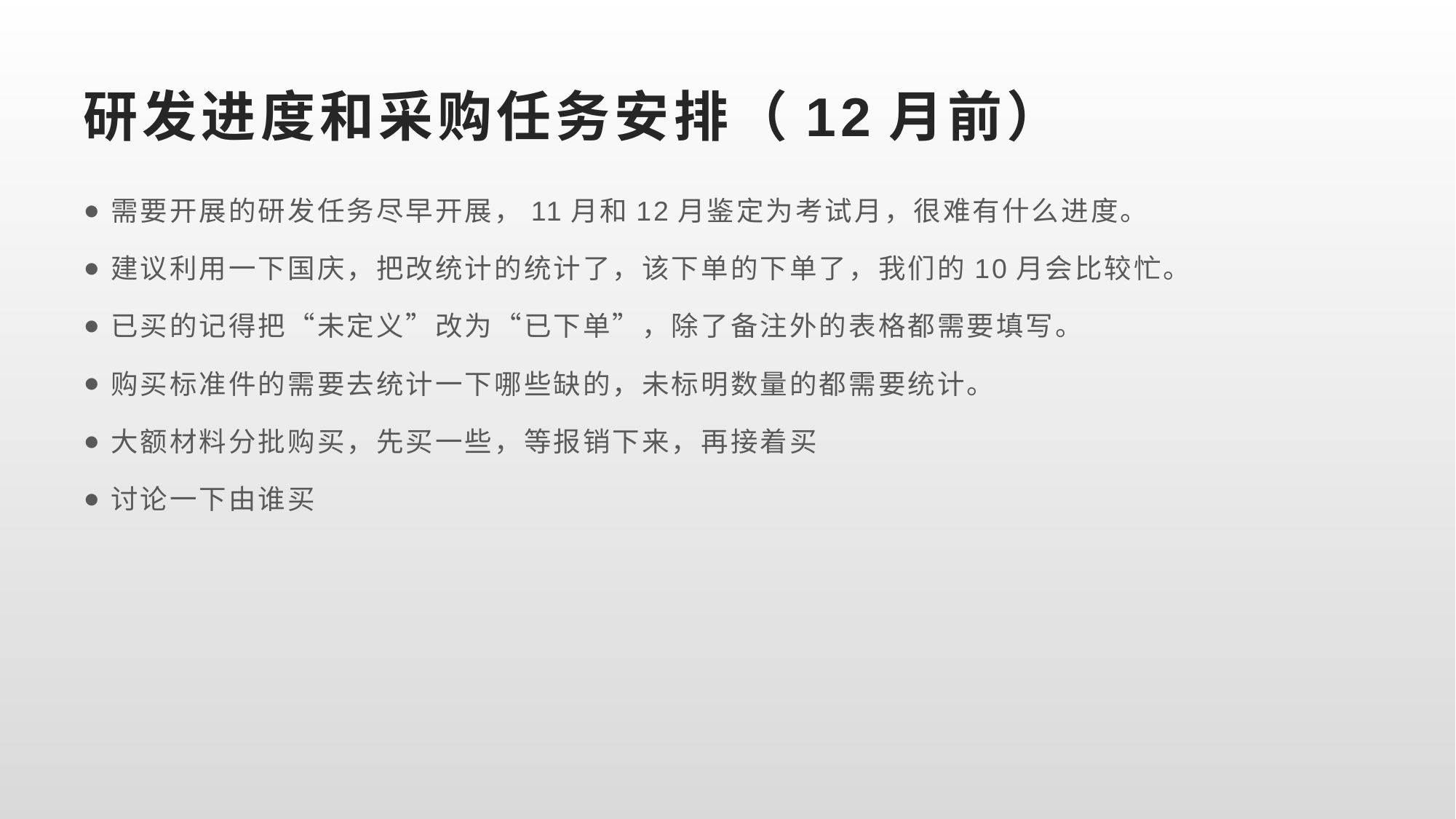

# 研发进度和采购任务安排（12月前）
需要开展的研发任务尽早开展，11月和12月鉴定为考试月，很难有什么进度。
建议利用一下国庆，把改统计的统计了，该下单的下单了，我们的10月会比较忙。
已买的记得把“未定义”改为“已下单”，除了备注外的表格都需要填写。
购买标准件的需要去统计一下哪些缺的，未标明数量的都需要统计。
大额材料分批购买，先买一些，等报销下来，再接着买
讨论一下由谁买